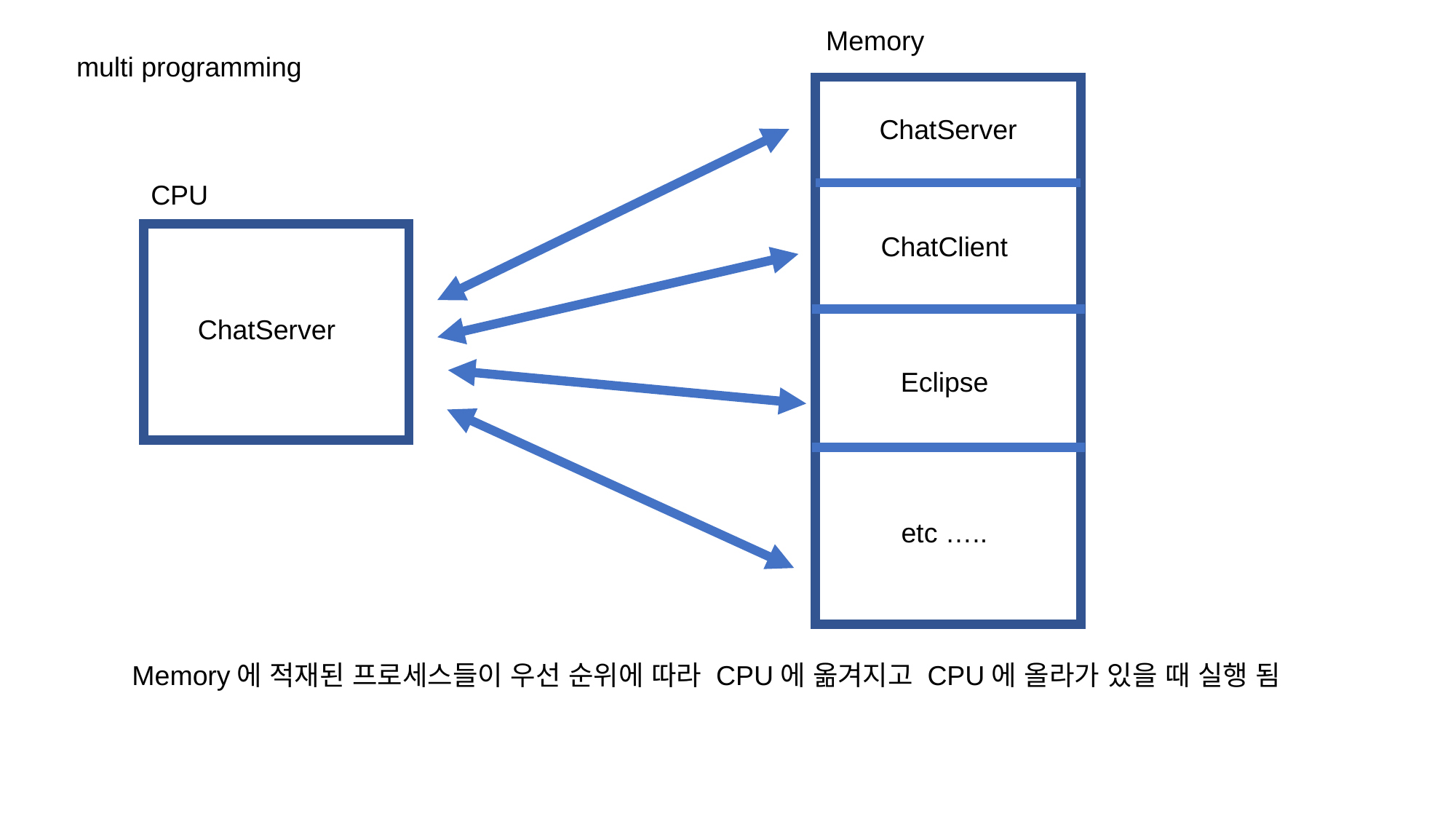

Memory
multi programming

ChatServer
CPU

ChatClient
ChatServer
Eclipse
etc …..
Memory에 적재된 프로세스들이 우선 순위에 따라 CPU에 옮겨지고 CPU에 올라가 있을 때 실행 됨